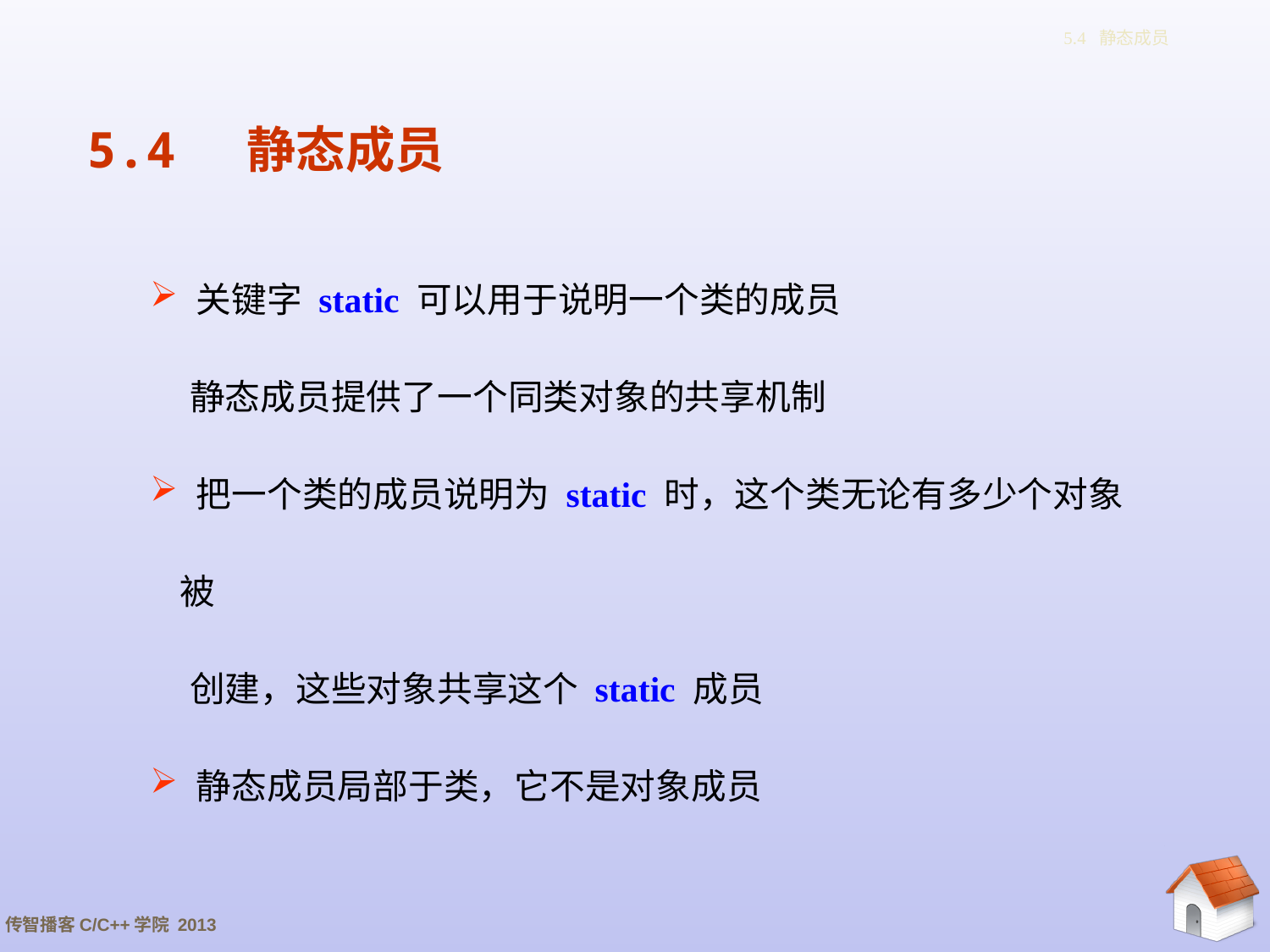

# 5.4  静态成员
5.4  静态成员
 关键字 static 可以用于说明一个类的成员
    静态成员提供了一个同类对象的共享机制
 把一个类的成员说明为 static 时，这个类无论有多少个对象被
    创建，这些对象共享这个 static 成员
 静态成员局部于类，它不是对象成员